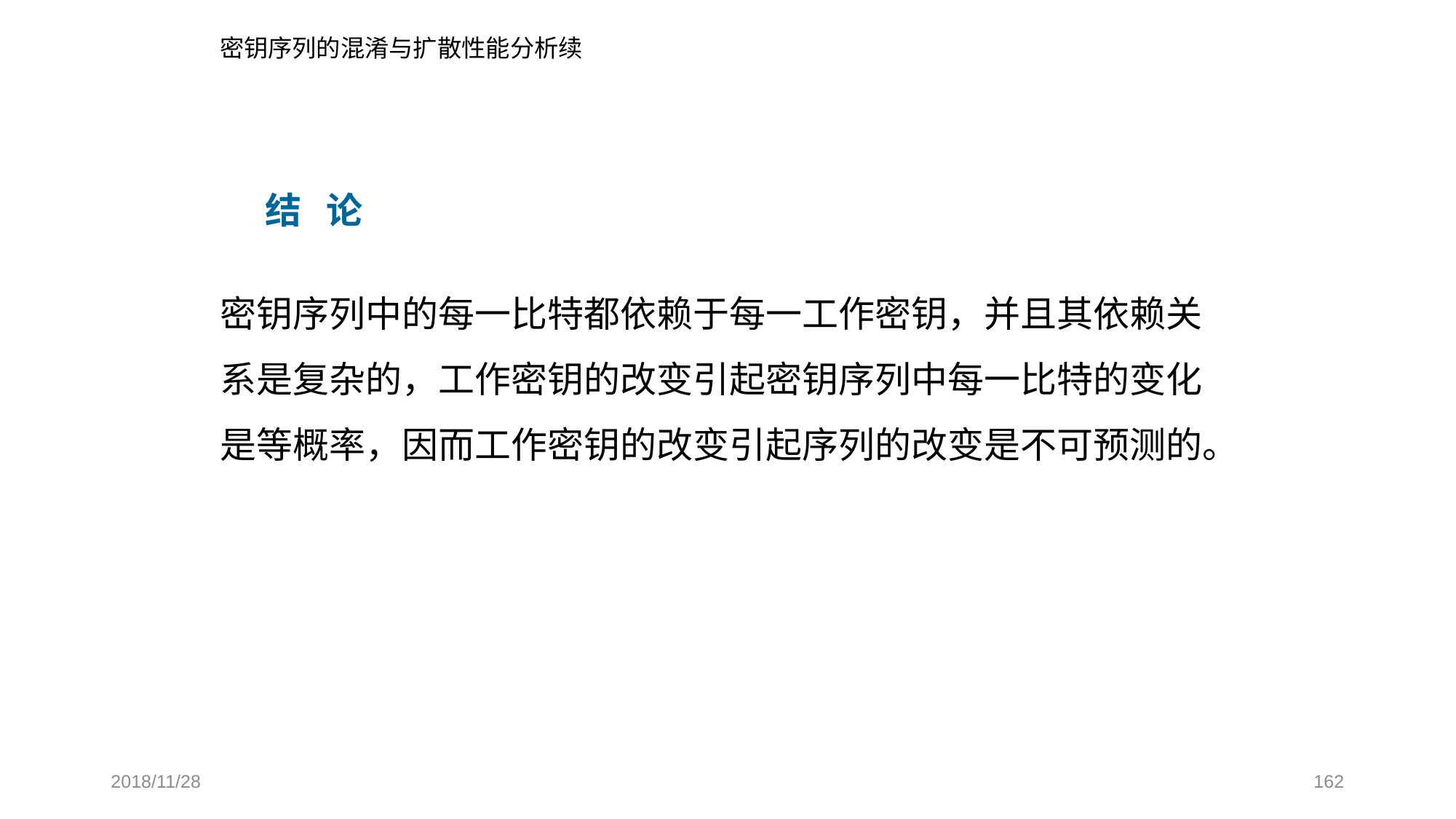

密钥序列的混淆与扩散性能分析续
结   论
密钥序列中的每一比特都依赖于每一工作密钥，并且其依赖关系是复杂的，工作密钥的改变引起密钥序列中每一比特的变化是等概率，因而工作密钥的改变引起序列的改变是不可预测的。
2018/11/28
162